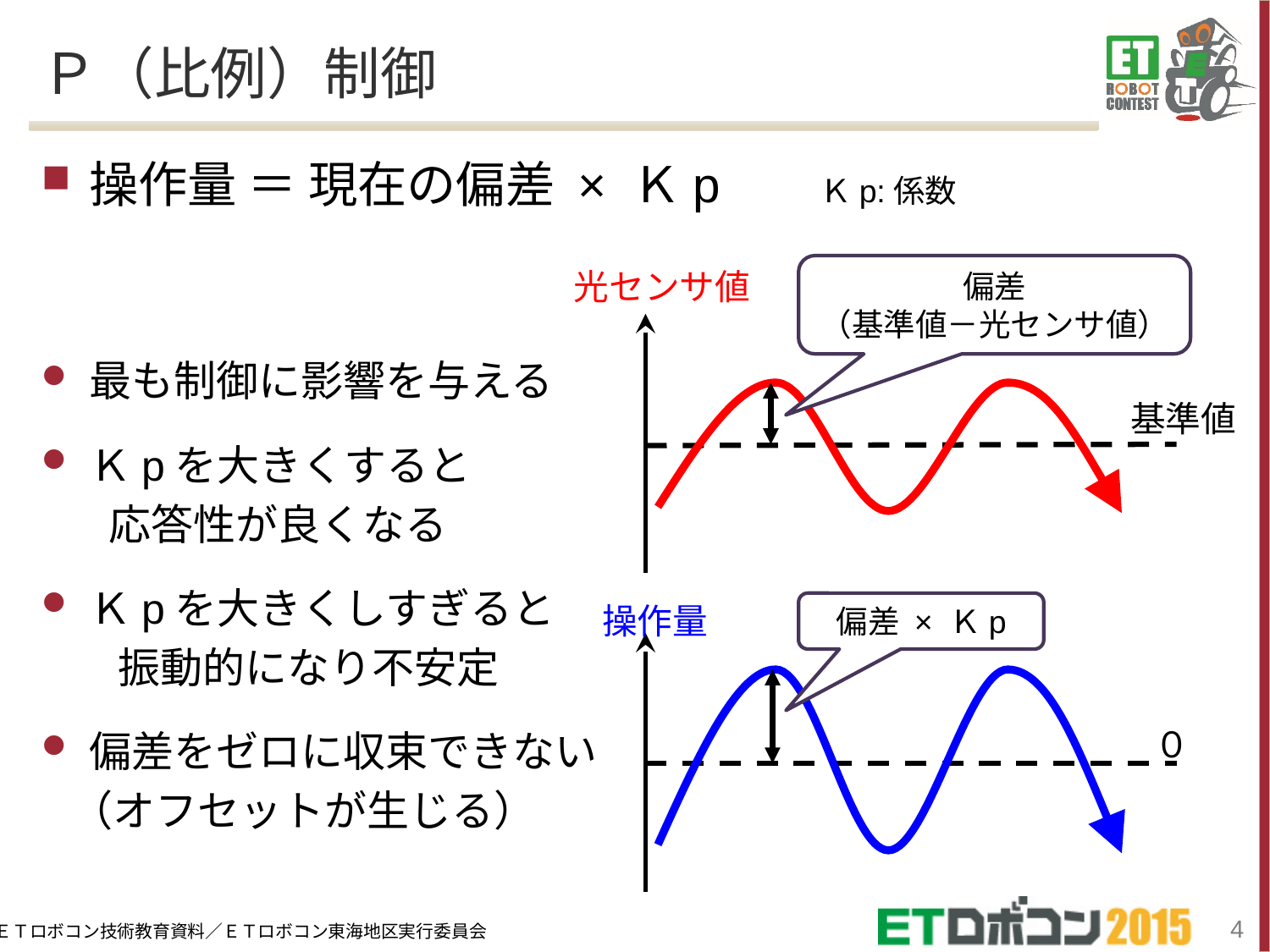

# Ｐ（比例）制御
操作量 ＝ 現在の偏差 × Ｋp       Ｋp:係数

最も制御に影響を与える

Ｋpを大きくすると
      応答性が良くなる

Ｋpを大きくしすぎると
       振動的になり不安定

偏差をゼロに収束できない
  （オフセットが生じる）

偏差
（基準値－光センサ値）
光センサ値

基準値
操作量
偏差 × Ｋp

０
4